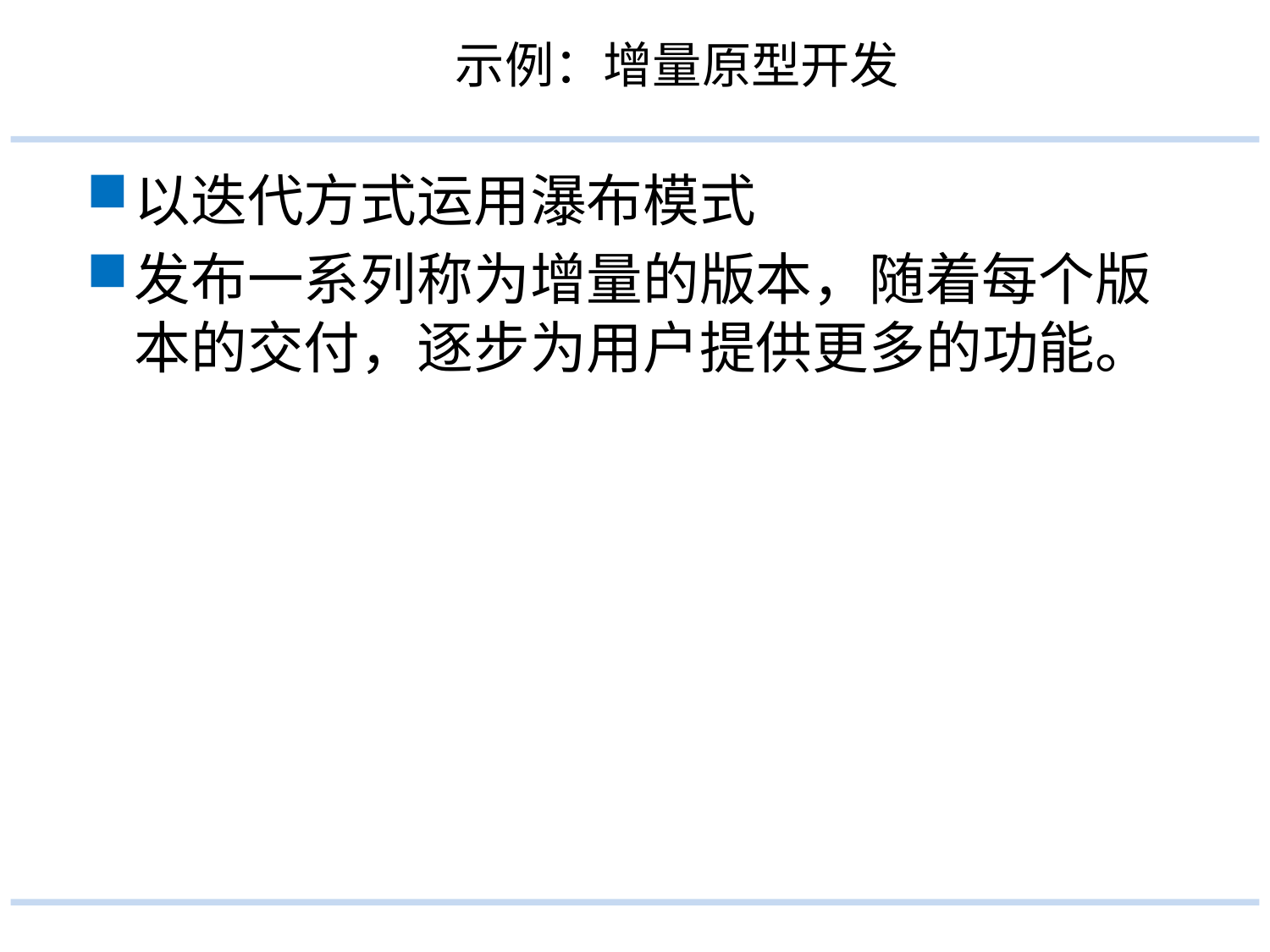

# 示例：增量原型开发
以迭代方式运用瀑布模式
发布一系列称为增量的版本，随着每个版本的交付，逐步为用户提供更多的功能。
29